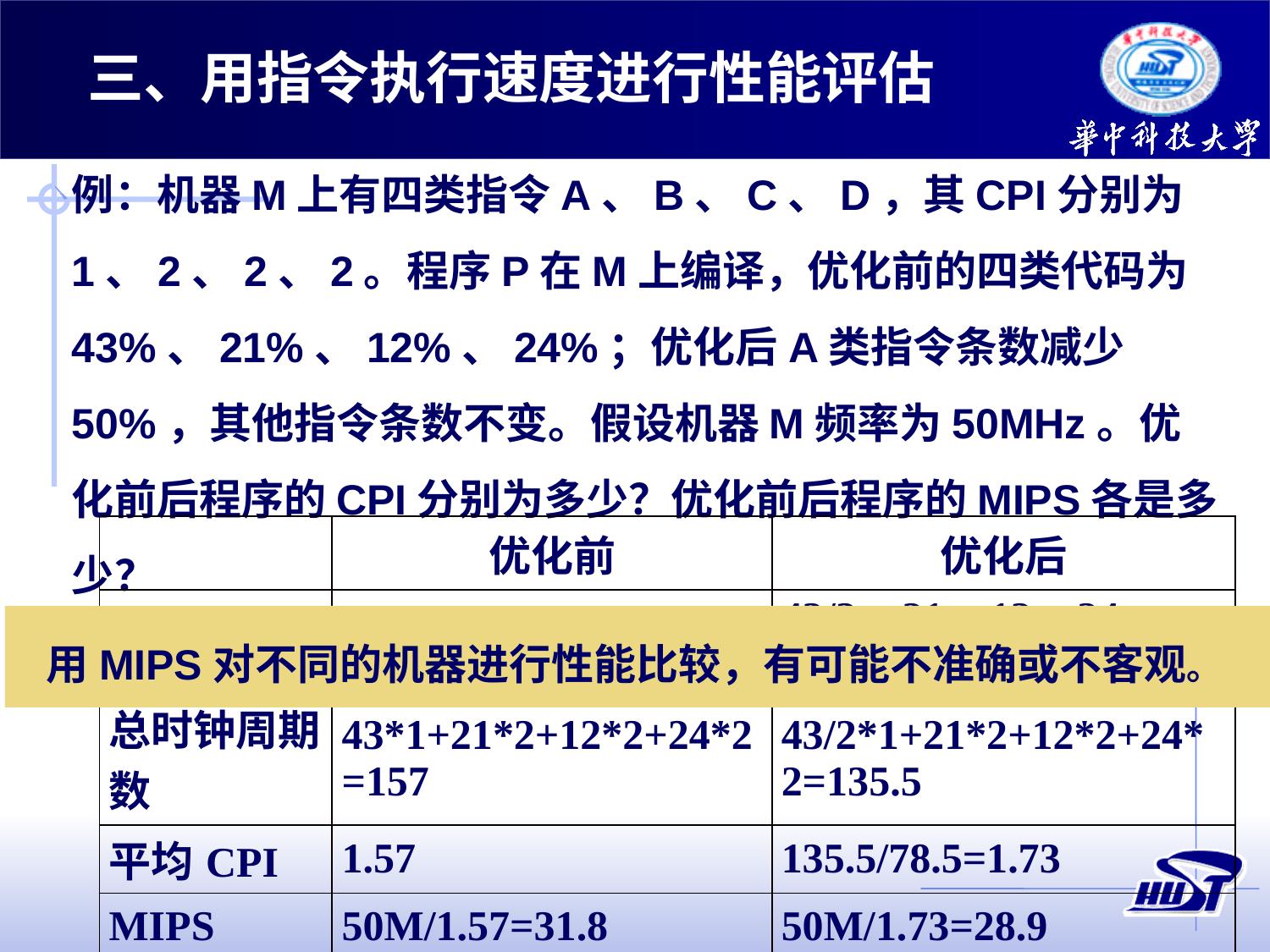

三、用指令执行速度进行性能评估
例：机器M上有四类指令A、B、C、D，其CPI分别为1、2、2、2。程序P在M上编译，优化前的四类代码为43%、21%、12%、24%；优化后A类指令条数减少50%，其他指令条数不变。假设机器M频率为50MHz。优化前后程序的CPI分别为多少？优化前后程序的MIPS各是多少？
|  | 优化前 | 优化后 |
| --- | --- | --- |
| 总指令条数 | 100 | 43/2 + 21 + 12 + 24 = 78.5 |
| 总时钟周期数 | 43\*1+21\*2+12\*2+24\*2=157 | 43/2\*1+21\*2+12\*2+24\*2=135.5 |
| 平均CPI | 1.57 | 135.5/78.5=1.73 |
| MIPS | 50M/1.57=31.8 | 50M/1.73=28.9 |
  用MIPS对不同的机器进行性能比较，有可能不准确或不客观。